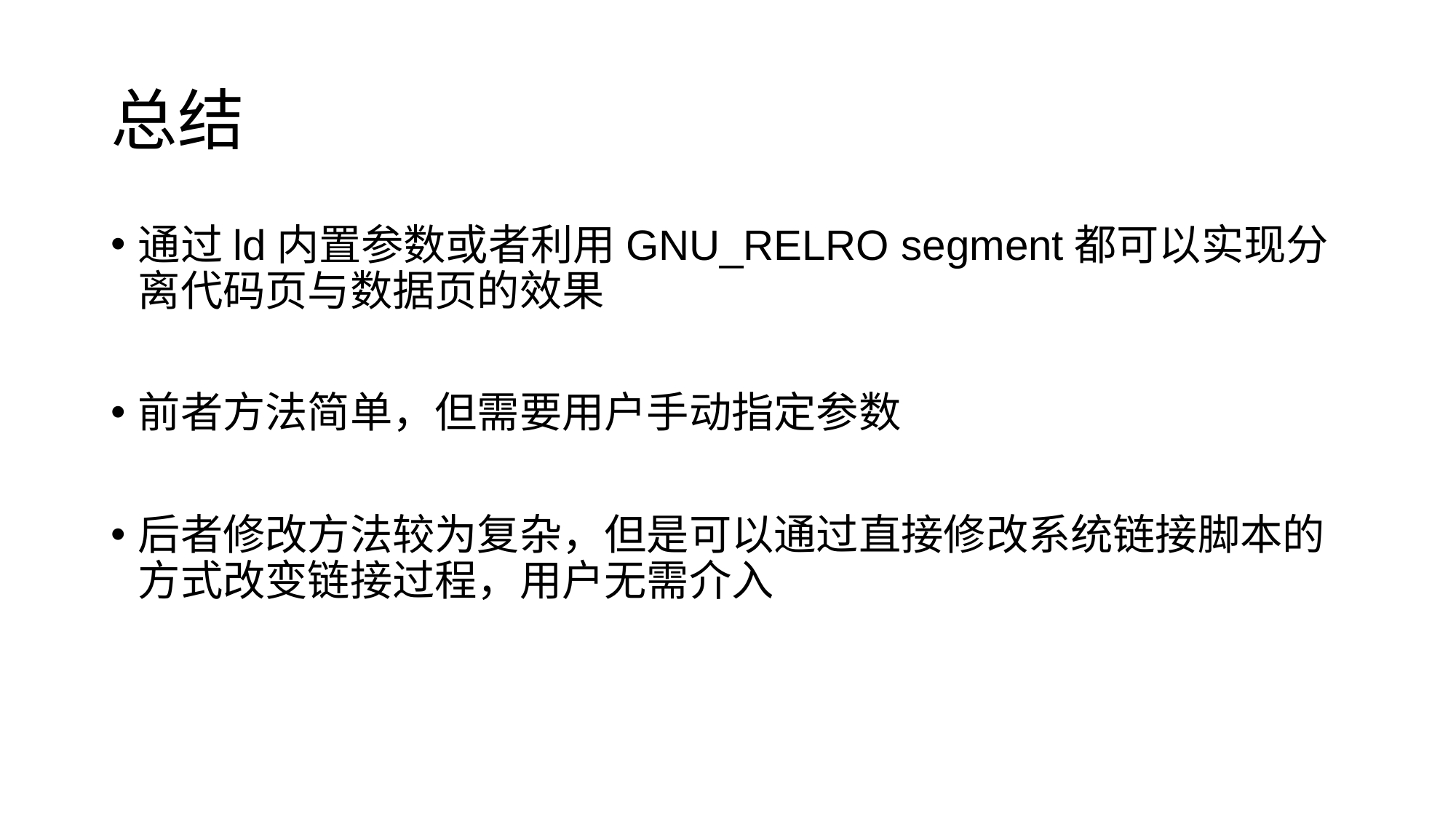

# 总结
通过ld内置参数或者利用GNU_RELRO segment都可以实现分离代码页与数据页的效果

前者方法简单，但需要用户手动指定参数

后者修改方法较为复杂，但是可以通过直接修改系统链接脚本的方式改变链接过程，用户无需介入